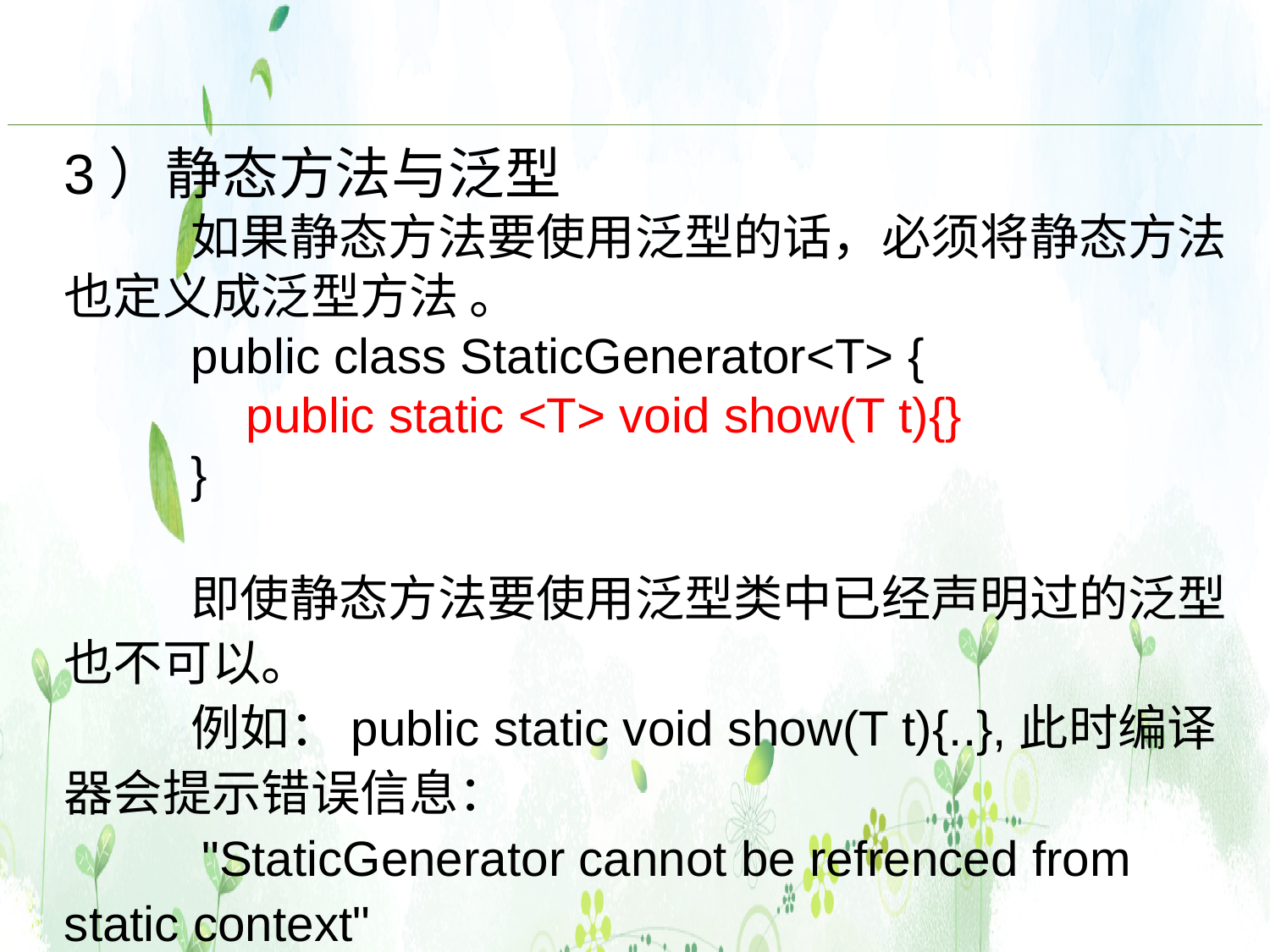

3）静态方法与泛型
 	如果静态方法要使用泛型的话，必须将静态方法也定义成泛型方法 。
 	public class StaticGenerator<T> {
	    public static <T> void show(T t){}
	}

	即使静态方法要使用泛型类中已经声明过的泛型也不可以。
     	例如：public static void show(T t){..},此时编译器会提示错误信息：
          "StaticGenerator cannot be refrenced from static context"